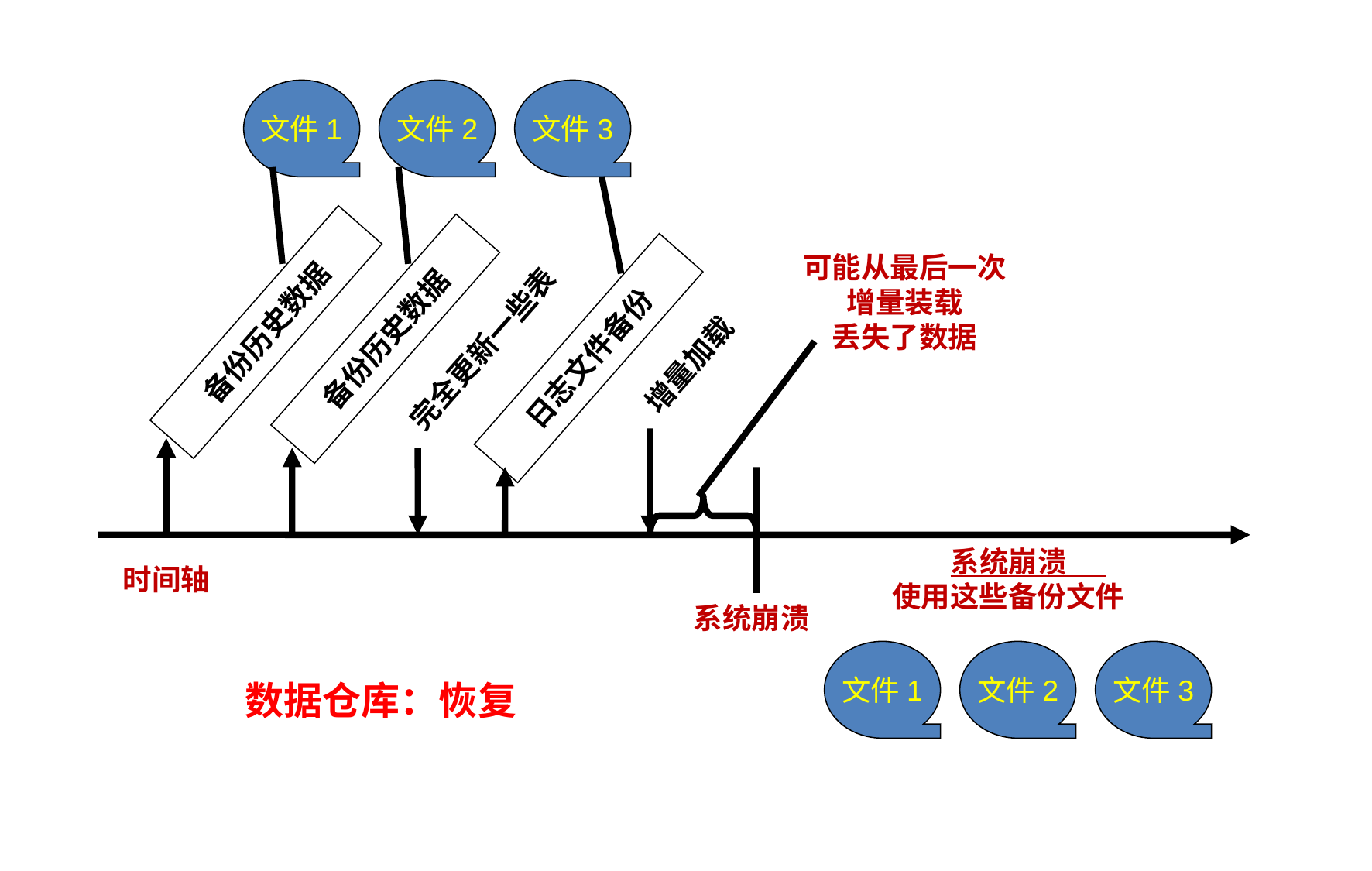

文件1
文件2
文件3

可能从最后一次
增量装载
丢失了数据
备份历史数据
备份历史数据
完全更新一些表
日志文件备份
增量加载

     系统崩溃
使用这些备份文件
时间轴
系统崩溃
文件1
文件2
文件3
数据仓库：恢复
26